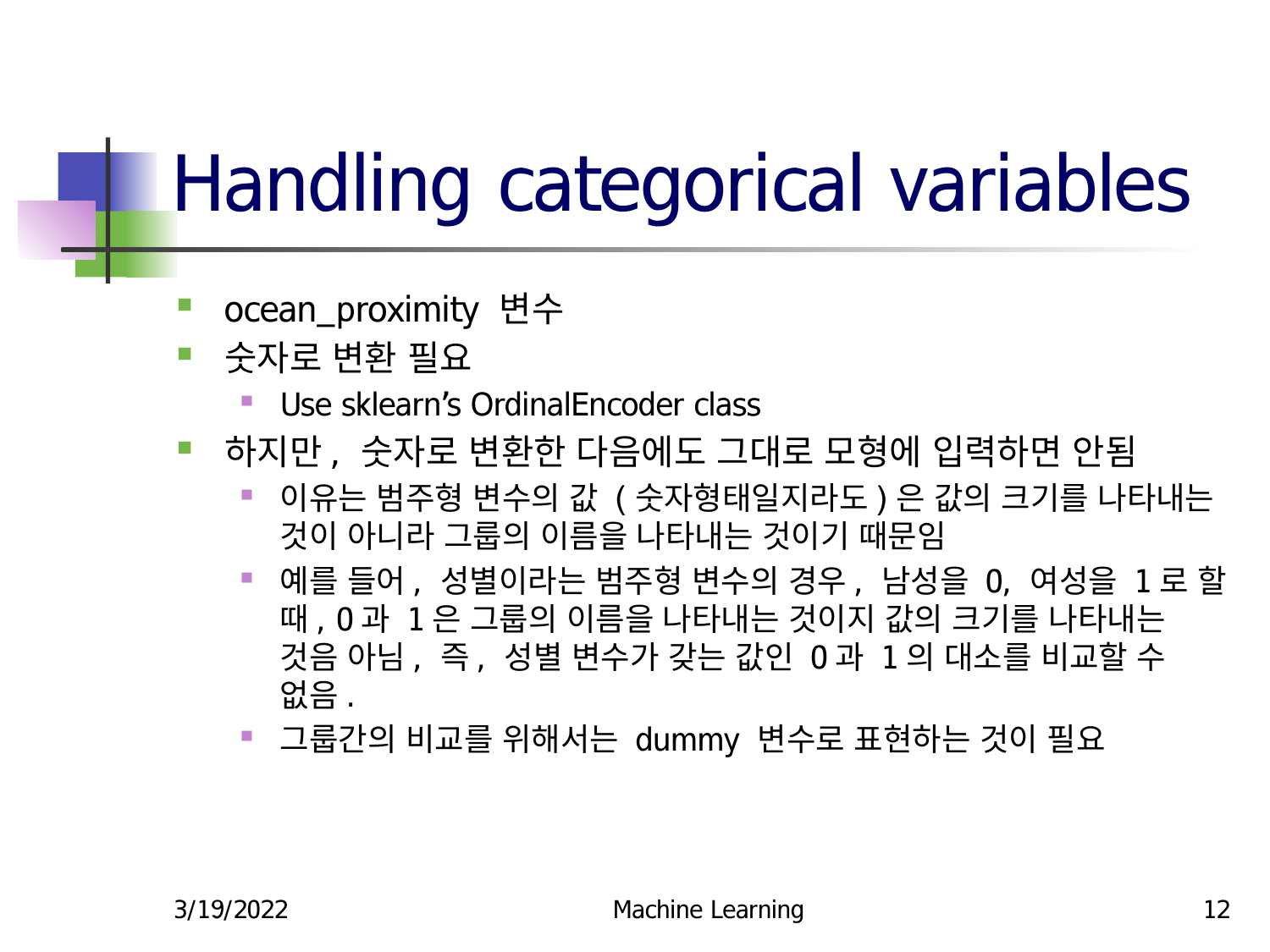

# Handling categorical variables
ocean_proximity 변수
숫자로 변환 필요
Use sklearn’s OrdinalEncoder class
하지만, 숫자로 변환한 다음에도 그대로 모형에 입력하면 안됨
이유는 범주형 변수의 값 (숫자형태일지라도)은 값의 크기를 나타내는 것이 아니라 그룹의 이름을 나타내는 것이기 때문임
예를 들어, 성별이라는 범주형 변수의 경우, 남성을 0, 여성을 1로 할 때, 0과 1은 그룹의 이름을 나타내는 것이지 값의 크기를 나타내는 것음 아님, 즉, 성별 변수가 갖는 값인 0과 1의 대소를 비교할 수 없음.
그룹간의 비교를 위해서는 dummy 변수로 표현하는 것이 필요
3/19/2022
Machine Learning
12